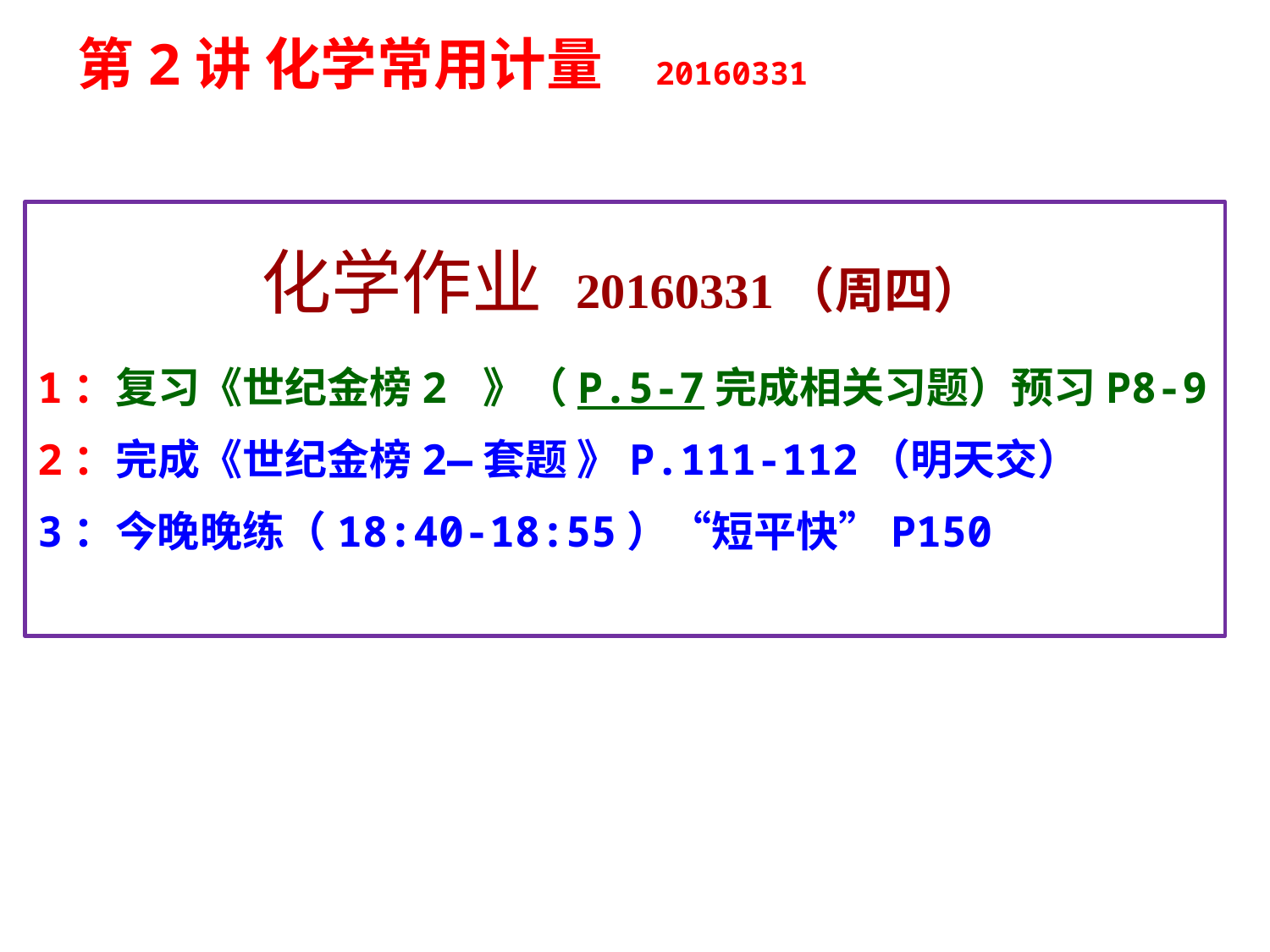

第2讲 化学常用计量   20160331
        化学作业 20160331（周四）
1：复习《世纪金榜2 》（P.5-7完成相关习题）预习P8-9
2：完成《世纪金榜2—套题 》P.111-112（明天交）
3：今晚晚练（18:40-18:55）“短平快”P150